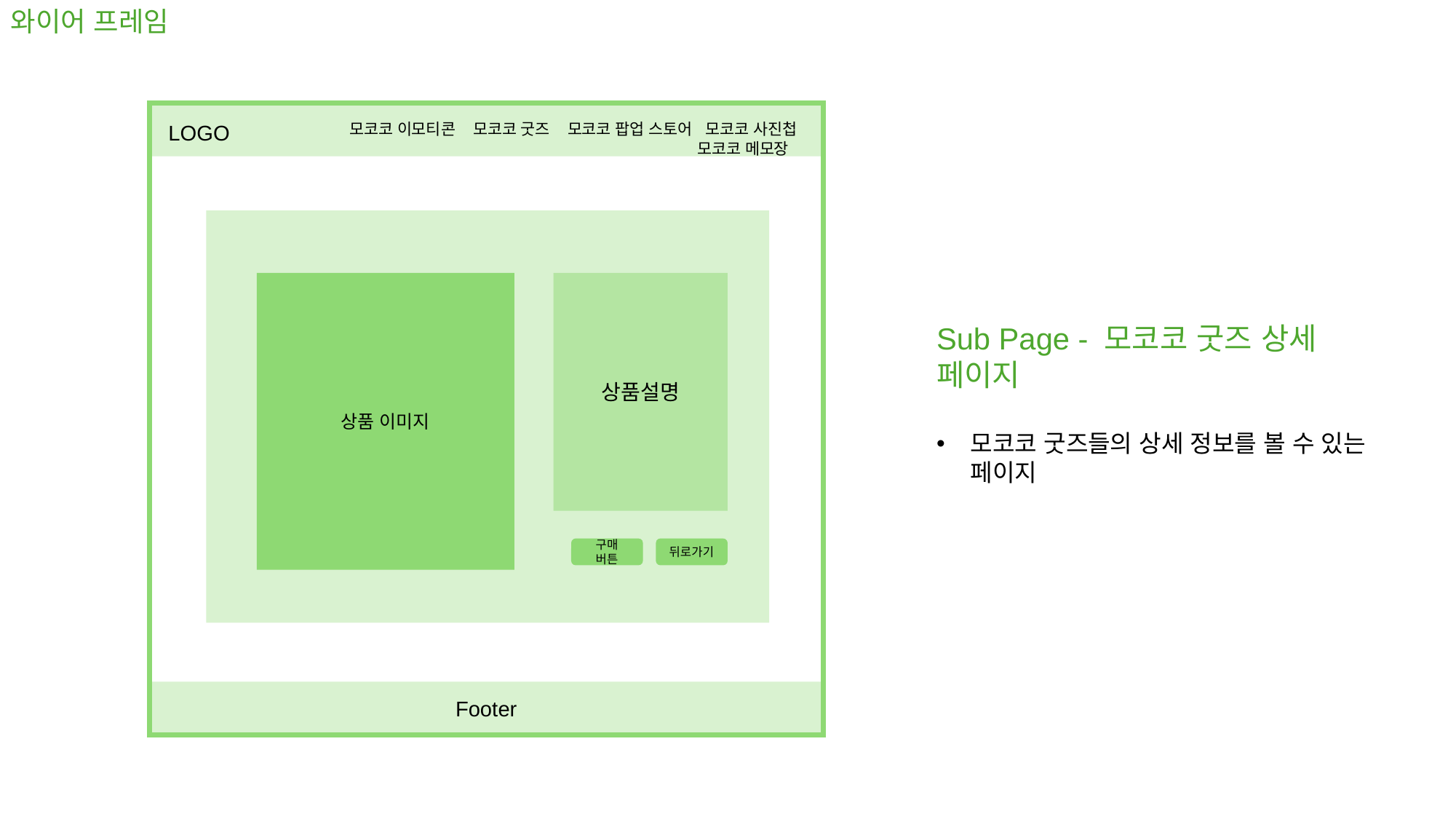

와이어 프레임

LOGO
모코코 이모티콘    모코코 굿즈    모코코 팝업 스토어   모코코 사진첩   모코코 메모장

상품 이미지
상품설명
Sub Page - 모코코 굿즈 상세 페이지

모코코 굿즈들의 상세 정보를 볼 수 있는 페이지
뒤로가기
구매 버튼
Footer